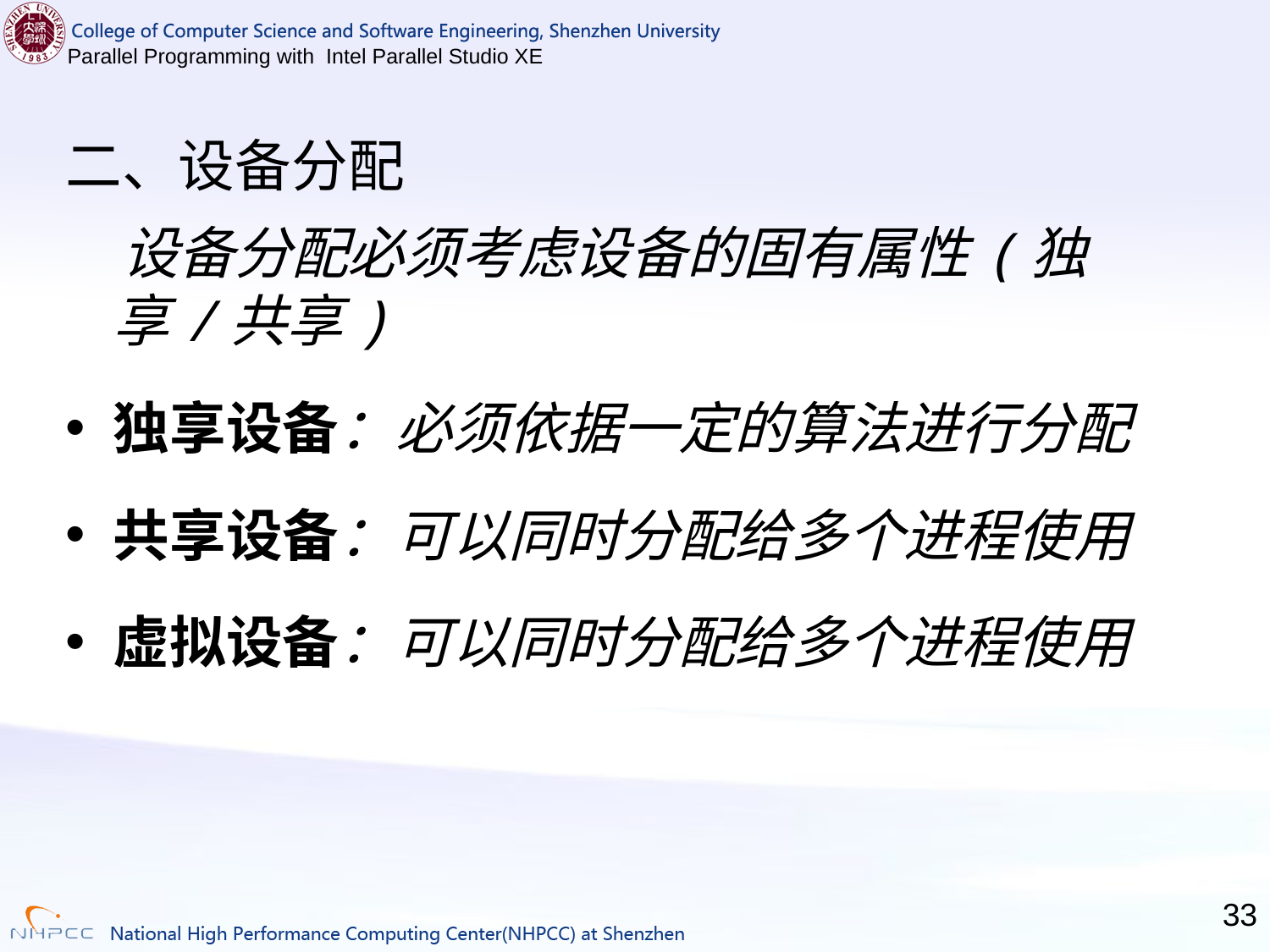

# 二、设备分配
　设备分配必须考虑设备的固有属性(独享/共享)
独享设备：必须依据一定的算法进行分配
共享设备：可以同时分配给多个进程使用
虚拟设备：可以同时分配给多个进程使用
33